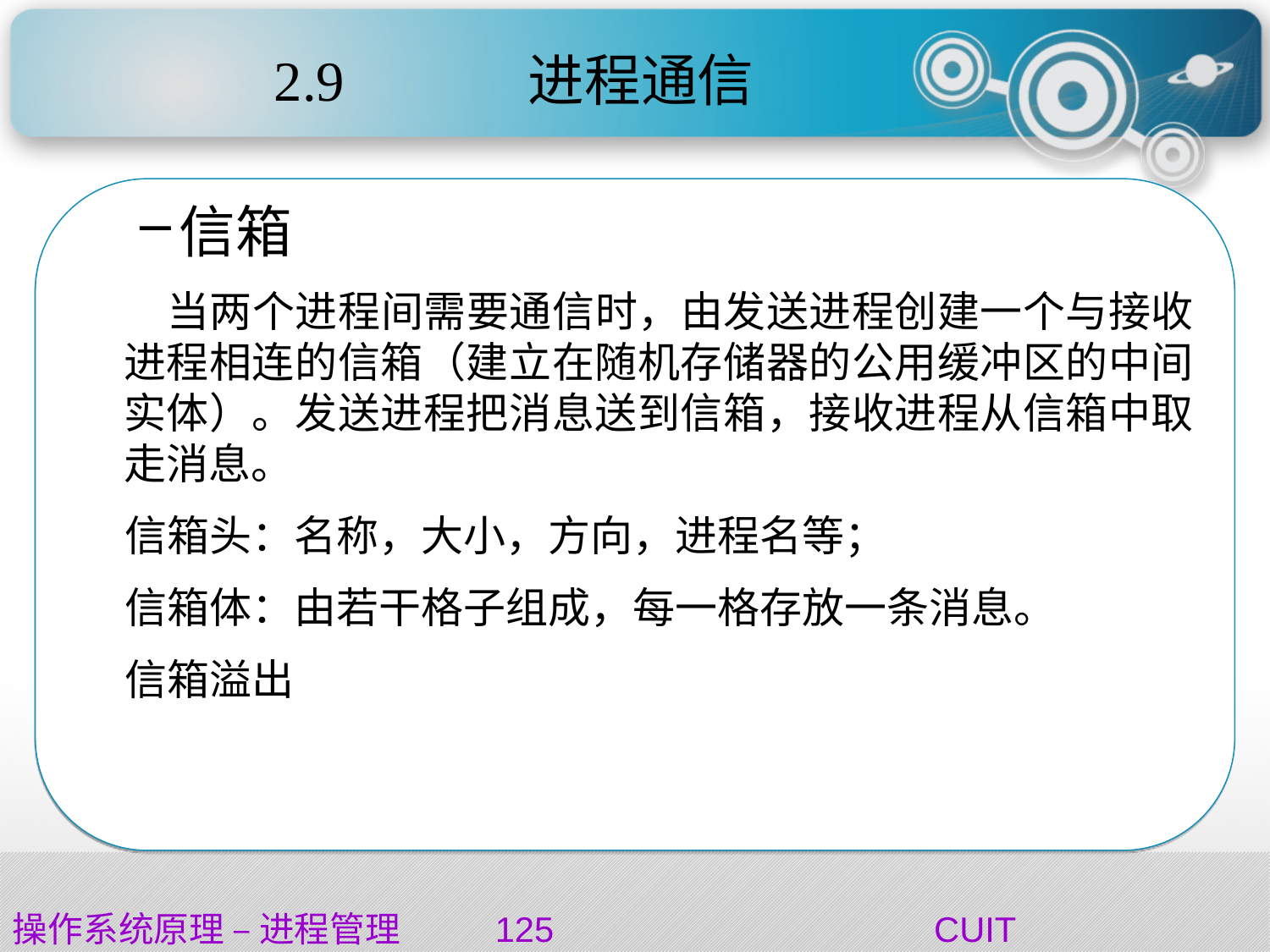

# 2.9		进程通信
信箱
        当两个进程间需要通信时，由发送进程创建一个与接收进程相连的信箱（建立在随机存储器的公用缓冲区的中间实体）。发送进程把消息送到信箱，接收进程从信箱中取走消息。
    信箱头：名称，大小，方向，进程名等；
    信箱体：由若干格子组成，每一格存放一条消息。
    信箱溢出